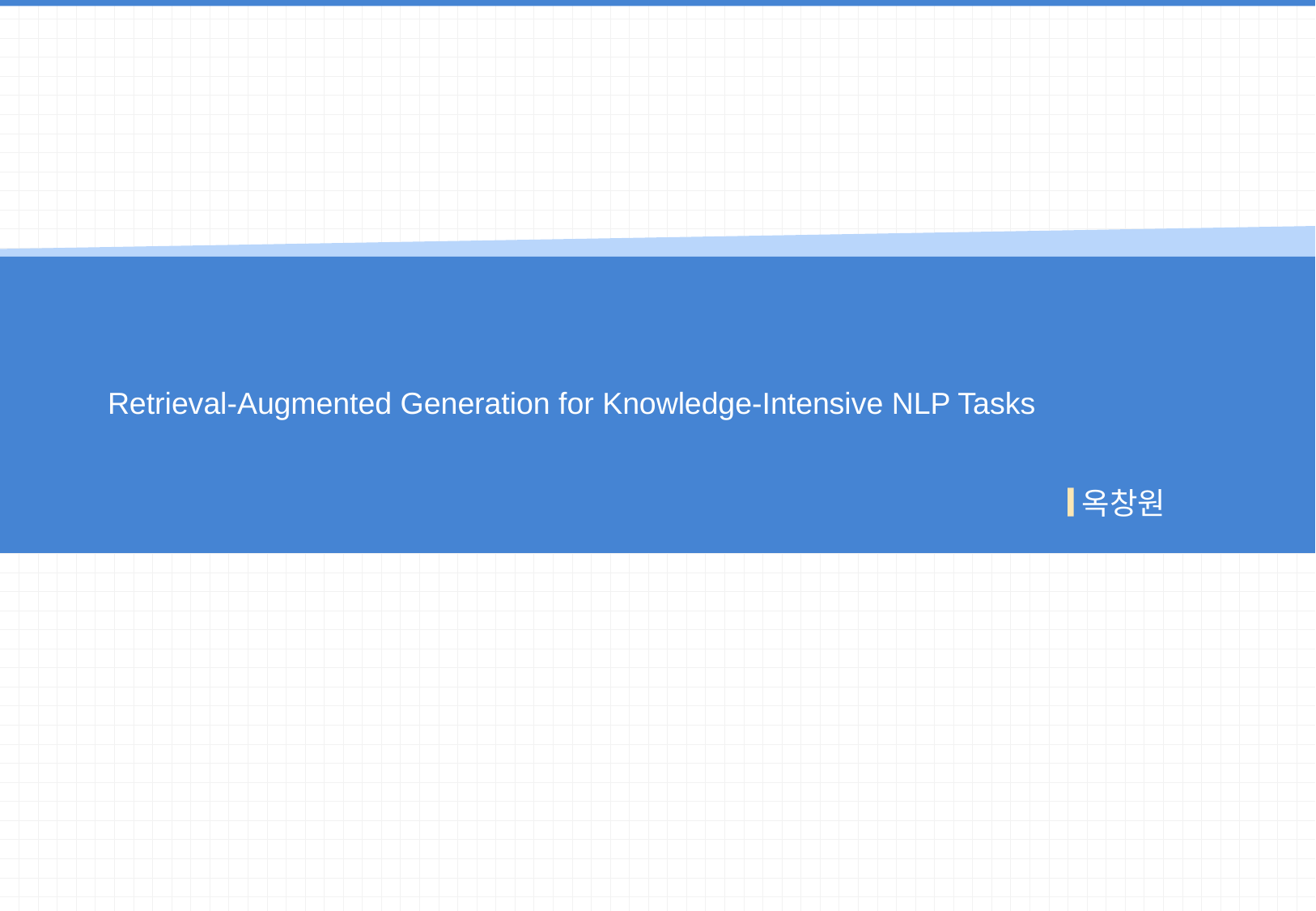

Retrieval-Augmented Generation for Knowledge-Intensive NLP Tasks
옥창원